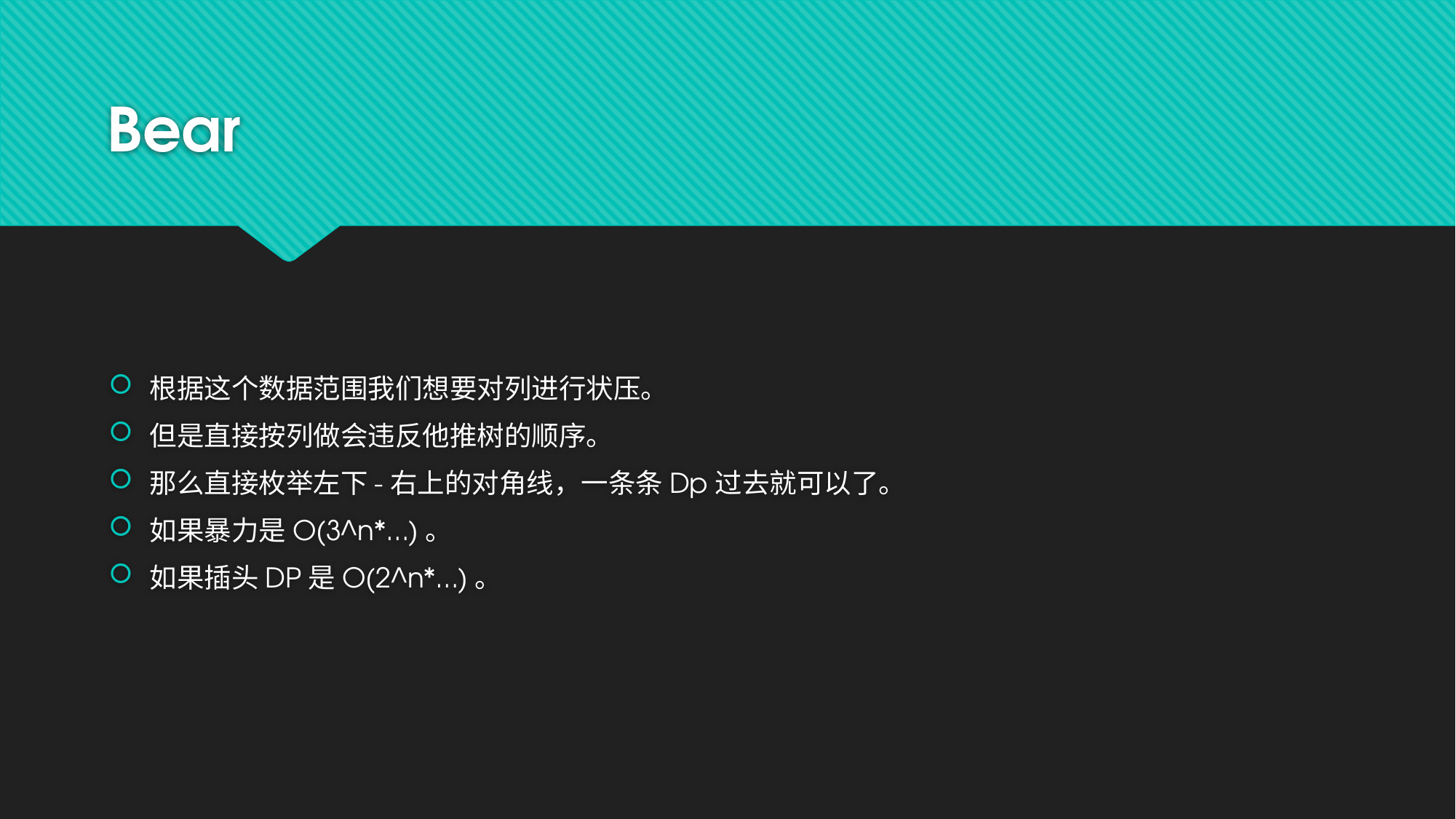

# Bear
根据这个数据范围我们想要对列进行状压。
但是直接按列做会违反他推树的顺序。
那么直接枚举左下-右上的对角线，一条条Dp过去就可以了。
如果暴力是O(3^n*…)。
如果插头DP是O(2^n*…)。